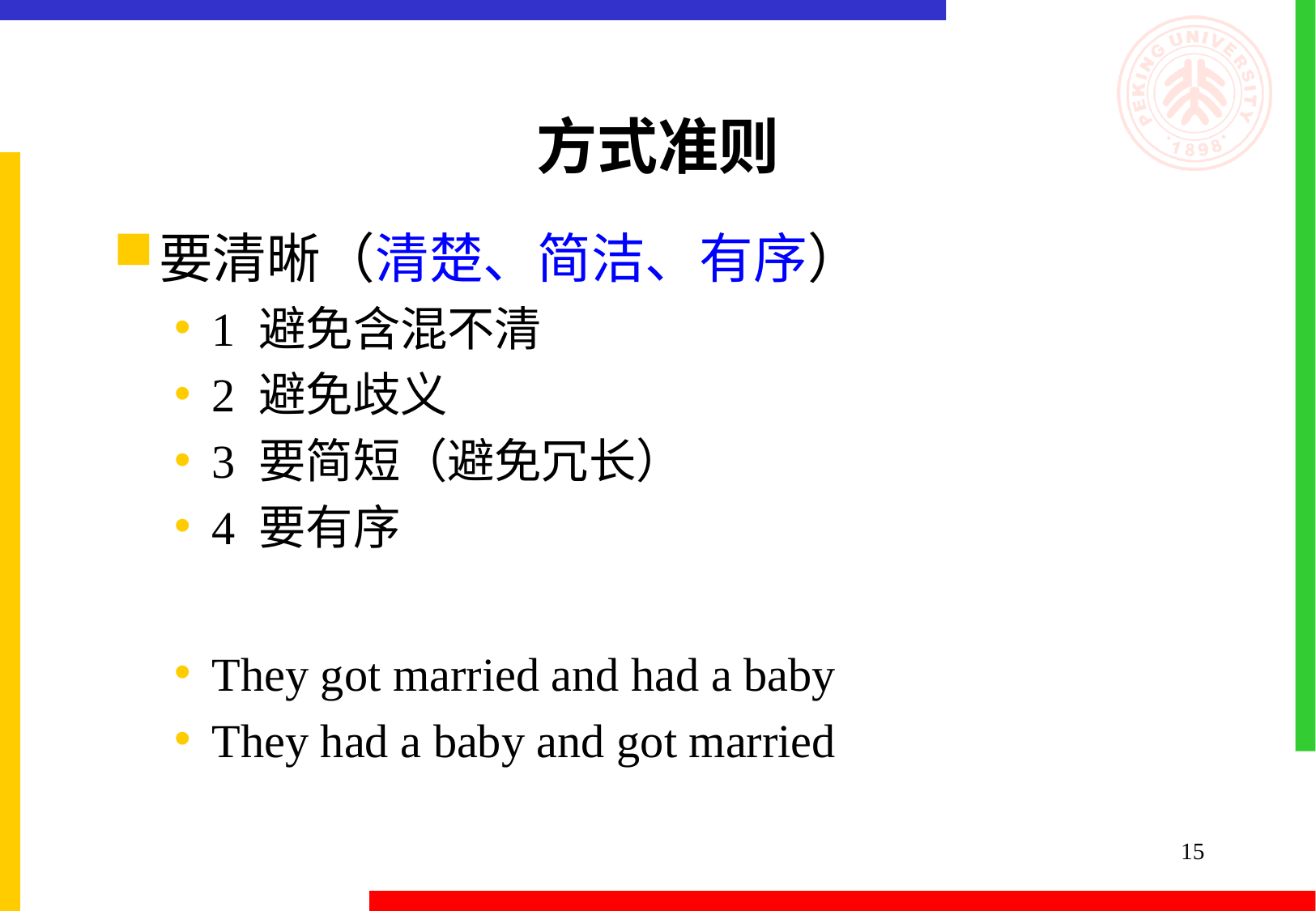

# 方式准则
要清晰（清楚、简洁、有序）
1 避免含混不清
2 避免歧义
3 要简短（避免冗长）
4 要有序

They got married and had a baby
They had a baby and got married
15